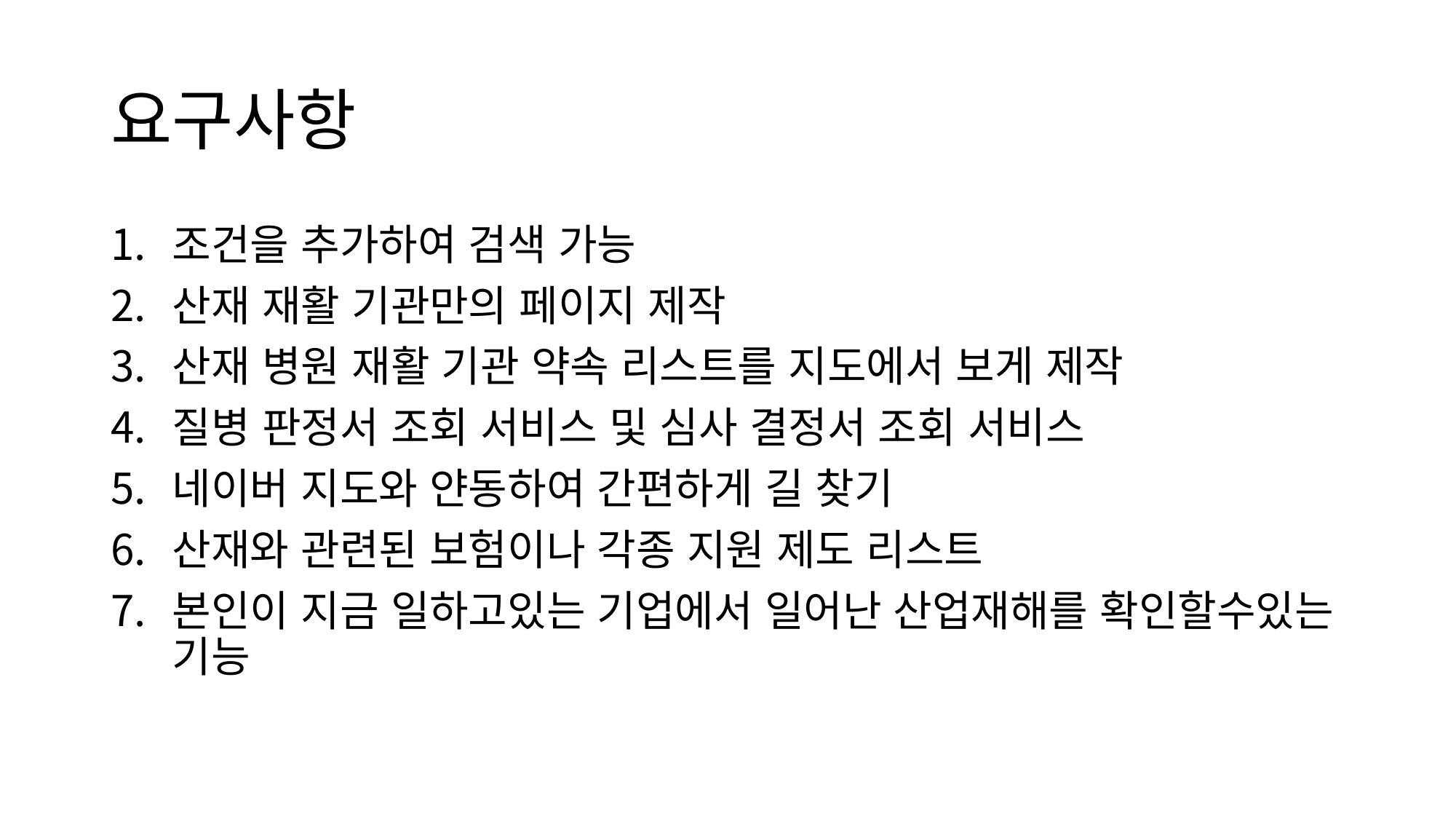

# 요구사항
조건을 추가하여 검색 가능
산재 재활 기관만의 페이지 제작
산재 병원 재활 기관 약속 리스트를 지도에서 보게 제작
질병 판정서 조회 서비스 및 심사 결정서 조회 서비스
네이버 지도와 얀동하여 간편하게 길 찾기
산재와 관련된 보험이나 각종 지원 제도 리스트
본인이 지금 일하고있는 기업에서 일어난 산업재해를 확인할수있는 기능